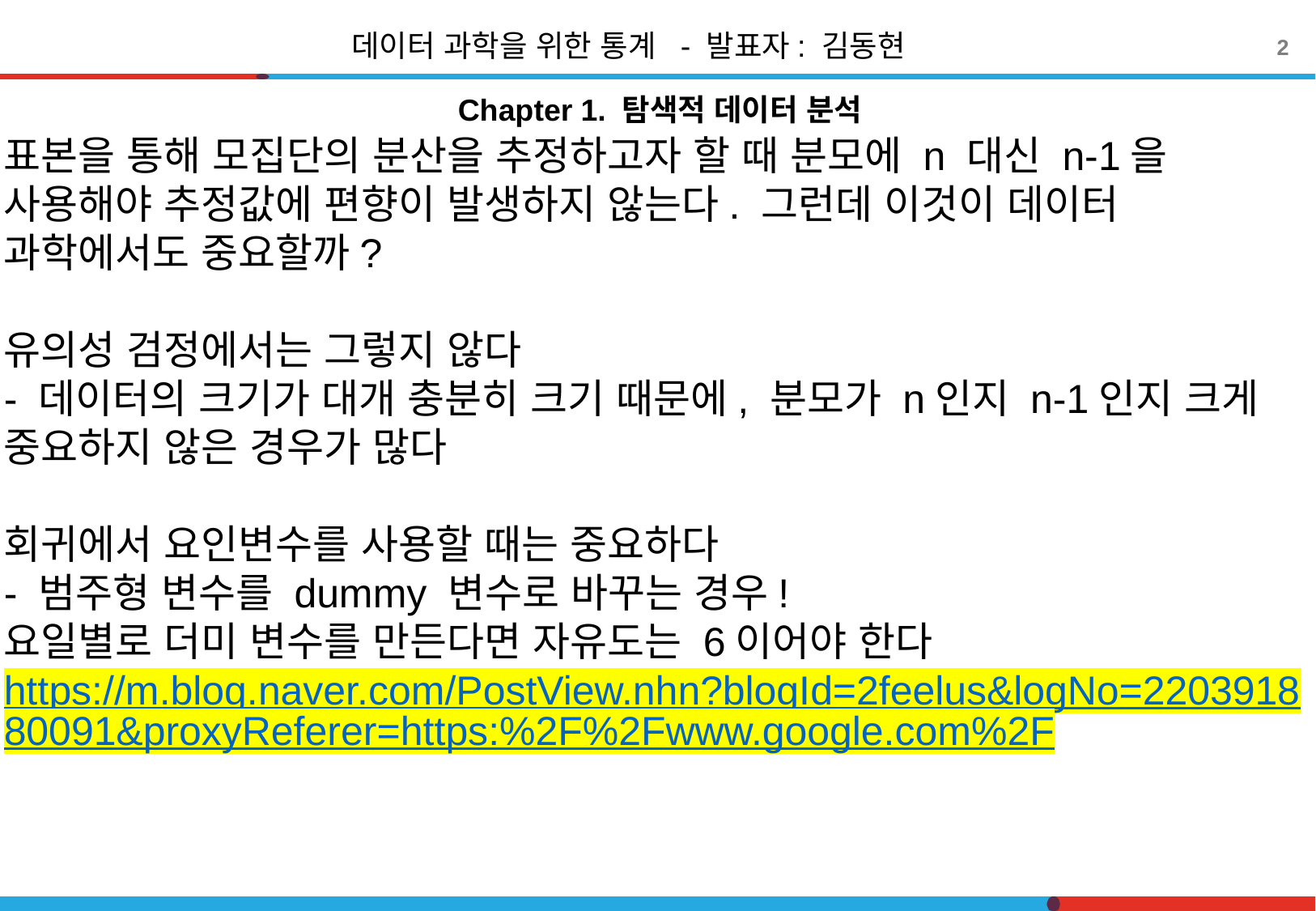

데이터 과학을 위한 통계  - 발표자: 김동현
2
Chapter 1. 탐색적 데이터 분석
표본을 통해 모집단의 분산을 추정하고자 할 때 분모에 n 대신 n-1을 사용해야 추정값에 편향이 발생하지 않는다. 그런데 이것이 데이터 과학에서도 중요할까?

유의성 검정에서는 그렇지 않다
- 데이터의 크기가 대개 충분히 크기 때문에, 분모가 n인지 n-1인지 크게 중요하지 않은 경우가 많다

회귀에서 요인변수를 사용할 때는 중요하다
- 범주형 변수를 dummy 변수로 바꾸는 경우!
요일별로 더미 변수를 만든다면 자유도는 6이어야 한다
https://m.blog.naver.com/PostView.nhn?blogId=2feelus&logNo=220391880091&proxyReferer=https:%2F%2Fwww.google.com%2F